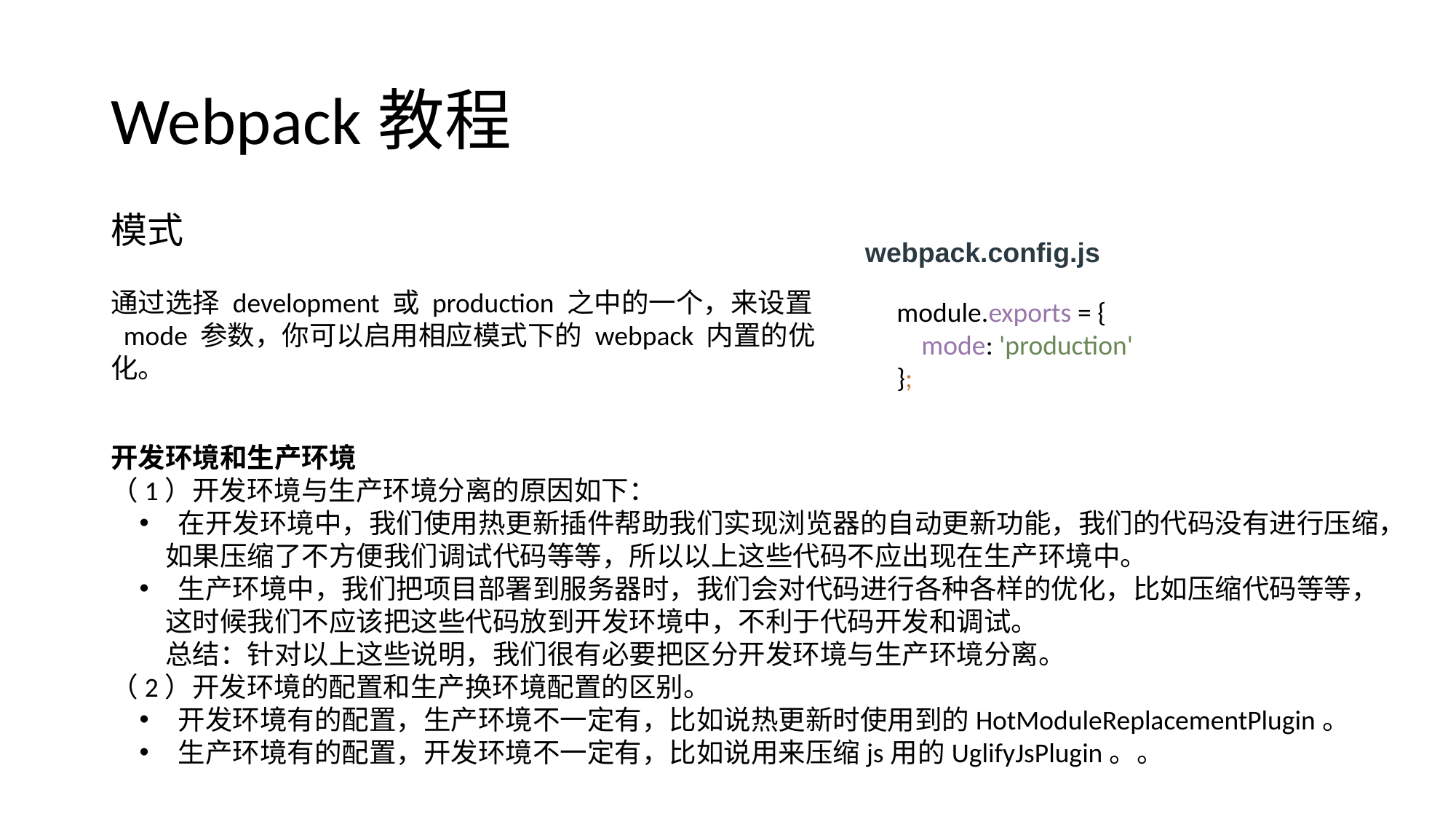

# Webpack教程
模式
webpack.config.js
通过选择 development 或 production 之中的一个，来设置 mode 参数，你可以启用相应模式下的 webpack 内置的优化。
module.exports = {
    mode: 'production'
};
开发环境和生产环境
（1）开发环境与生产环境分离的原因如下：
 在开发环境中，我们使用热更新插件帮助我们实现浏览器的自动更新功能，我们的代码没有进行压缩，如果压缩了不方便我们调试代码等等，所以以上这些代码不应出现在生产环境中。
 生产环境中，我们把项目部署到服务器时，我们会对代码进行各种各样的优化，比如压缩代码等等，这时候我们不应该把这些代码放到开发环境中，不利于代码开发和调试。
总结：针对以上这些说明，我们很有必要把区分开发环境与生产环境分离。
（2）开发环境的配置和生产换环境配置的区别。
 开发环境有的配置，生产环境不一定有，比如说热更新时使用到的HotModuleReplacementPlugin。
 生产环境有的配置，开发环境不一定有，比如说用来压缩js用的UglifyJsPlugin。。